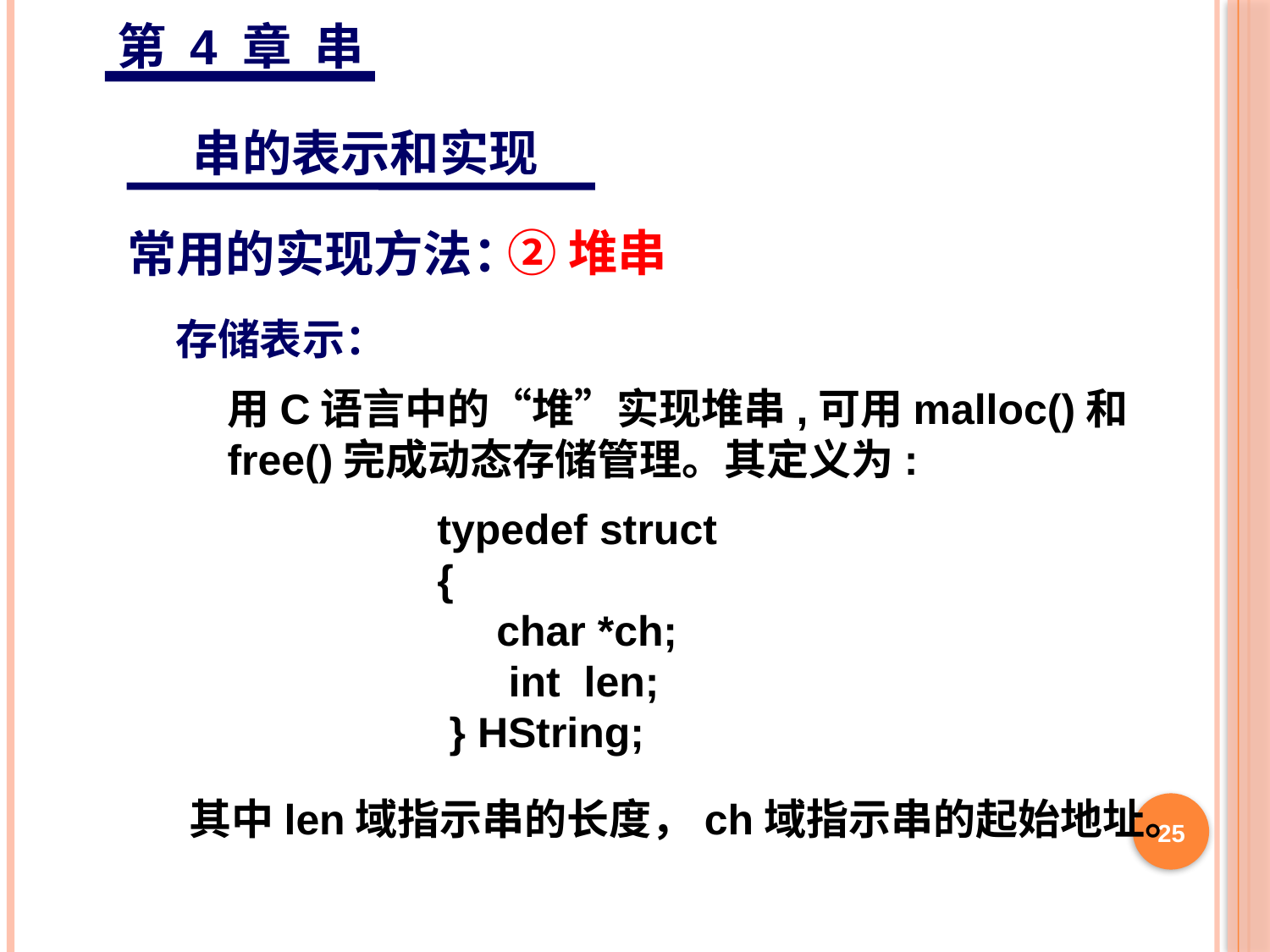

第 4 章  串

   串的表示和实现

②堆串
常用的实现方法：
存储表示：
用C语言中的“堆”实现堆串,可用malloc()和free()完成动态存储管理。其定义为:
typedef struct
{
     char *ch;
      int  len;
 } HString;
其中len域指示串的长度，ch域指示串的起始地址。
25